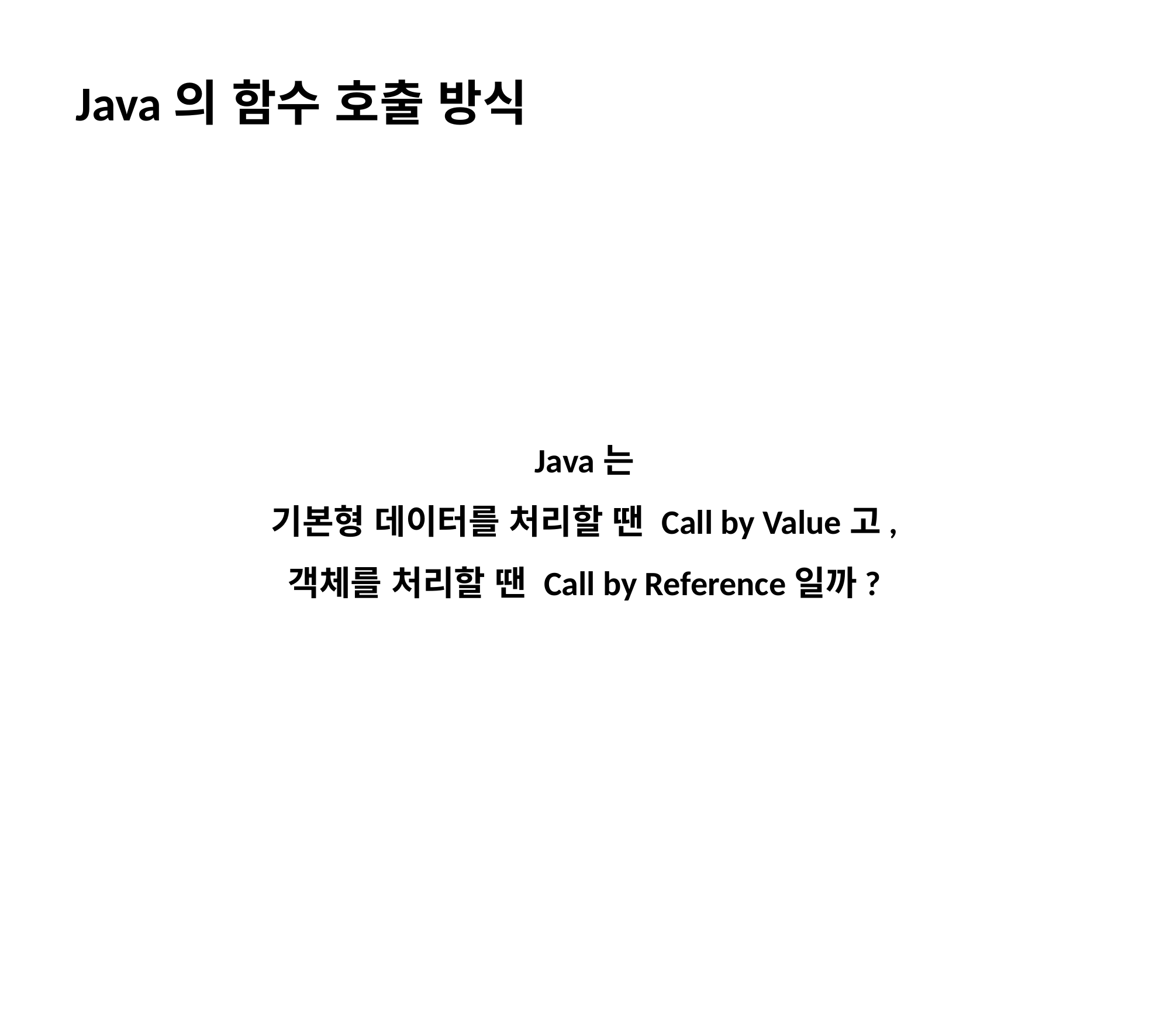

Java의 함수 호출 방식
Java는
기본형 데이터를 처리할 땐 Call by Value고,
객체를 처리할 땐 Call by Reference일까?